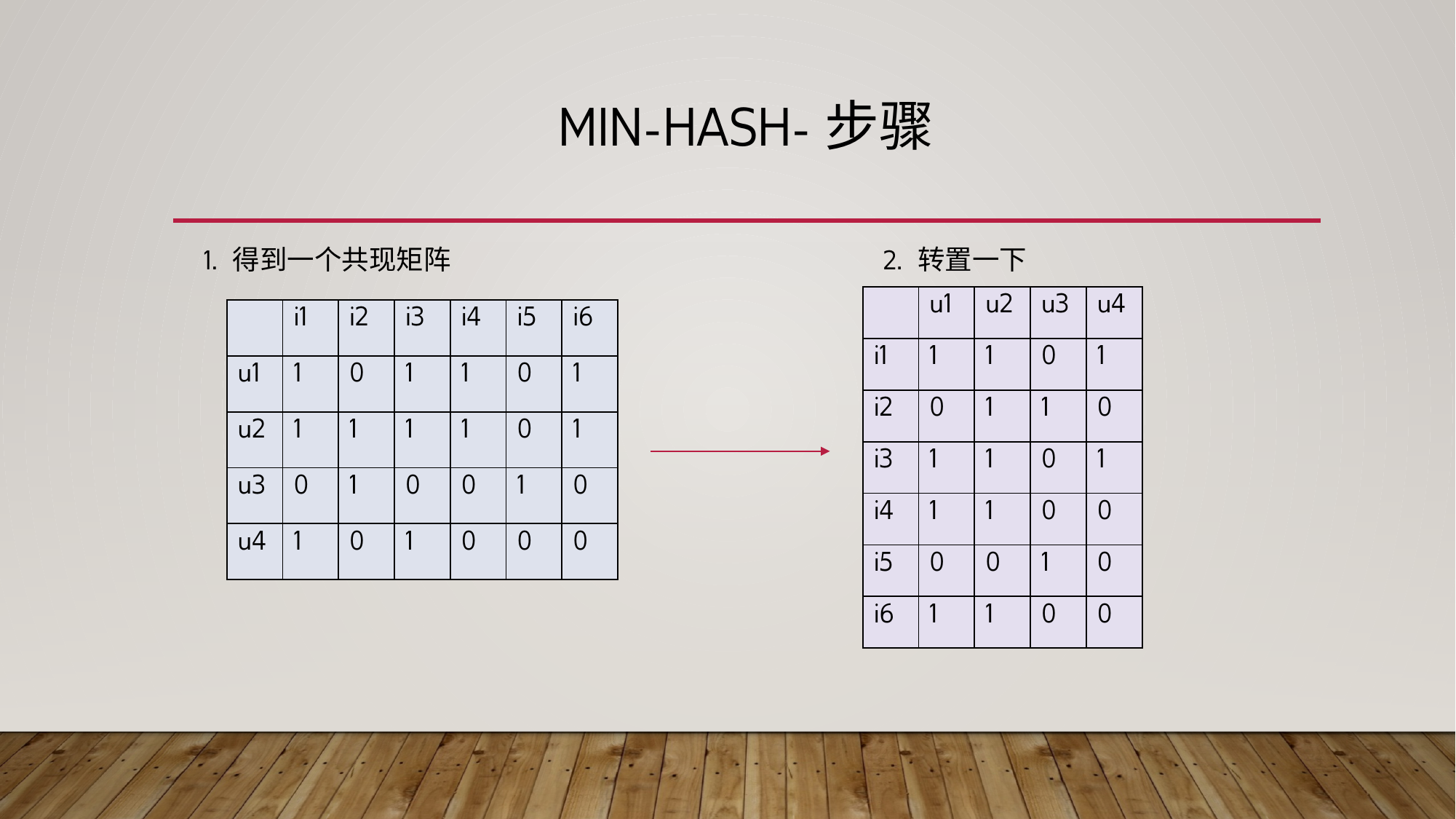

# min-hash-步骤
1. 得到一个共现矩阵
2. 转置一下
|  | u1 | u2 | u3 | u4 |
| --- | --- | --- | --- | --- |
| i1 | 1 | 1 | 0 | 1 |
| i2 | 0 | 1 | 1 | 0 |
| i3 | 1 | 1 | 0 | 1 |
| i4 | 1 | 1 | 0 | 0 |
| i5 | 0 | 0 | 1 | 0 |
| i6 | 1 | 1 | 0 | 0 |
|  | i1 | i2 | i3 | i4 | i5 | i6 |
| --- | --- | --- | --- | --- | --- | --- |
| u1 | 1 | 0 | 1 | 1 | 0 | 1 |
| u2 | 1 | 1 | 1 | 1 | 0 | 1 |
| u3 | 0 | 1 | 0 | 0 | 1 | 0 |
| u4 | 1 | 0 | 1 | 0 | 0 | 0 |